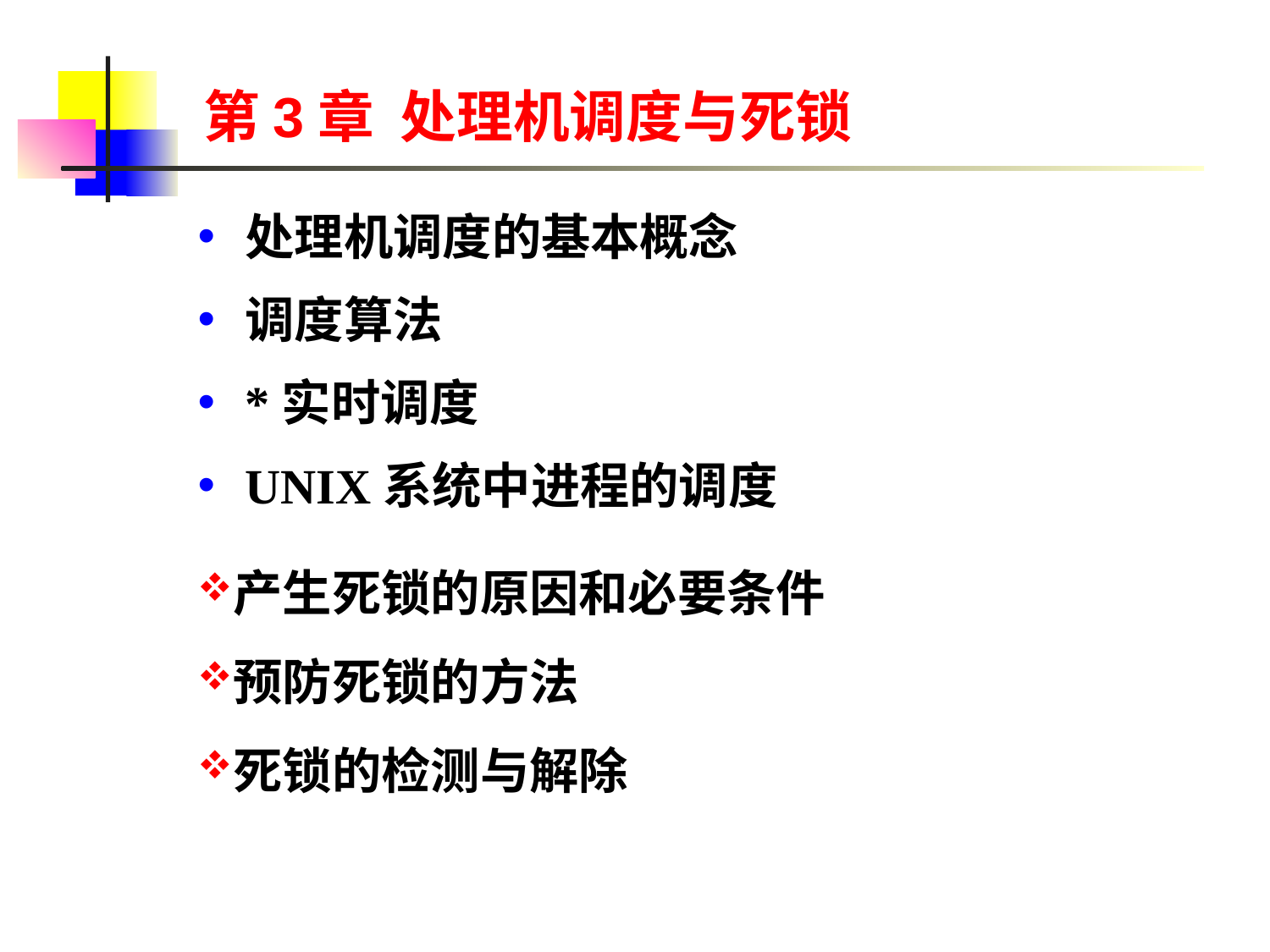

# 第3章  处理机调度与死锁
处理机调度的基本概念
调度算法
*实时调度
UNIX系统中进程的调度
产生死锁的原因和必要条件
预防死锁的方法
死锁的检测与解除